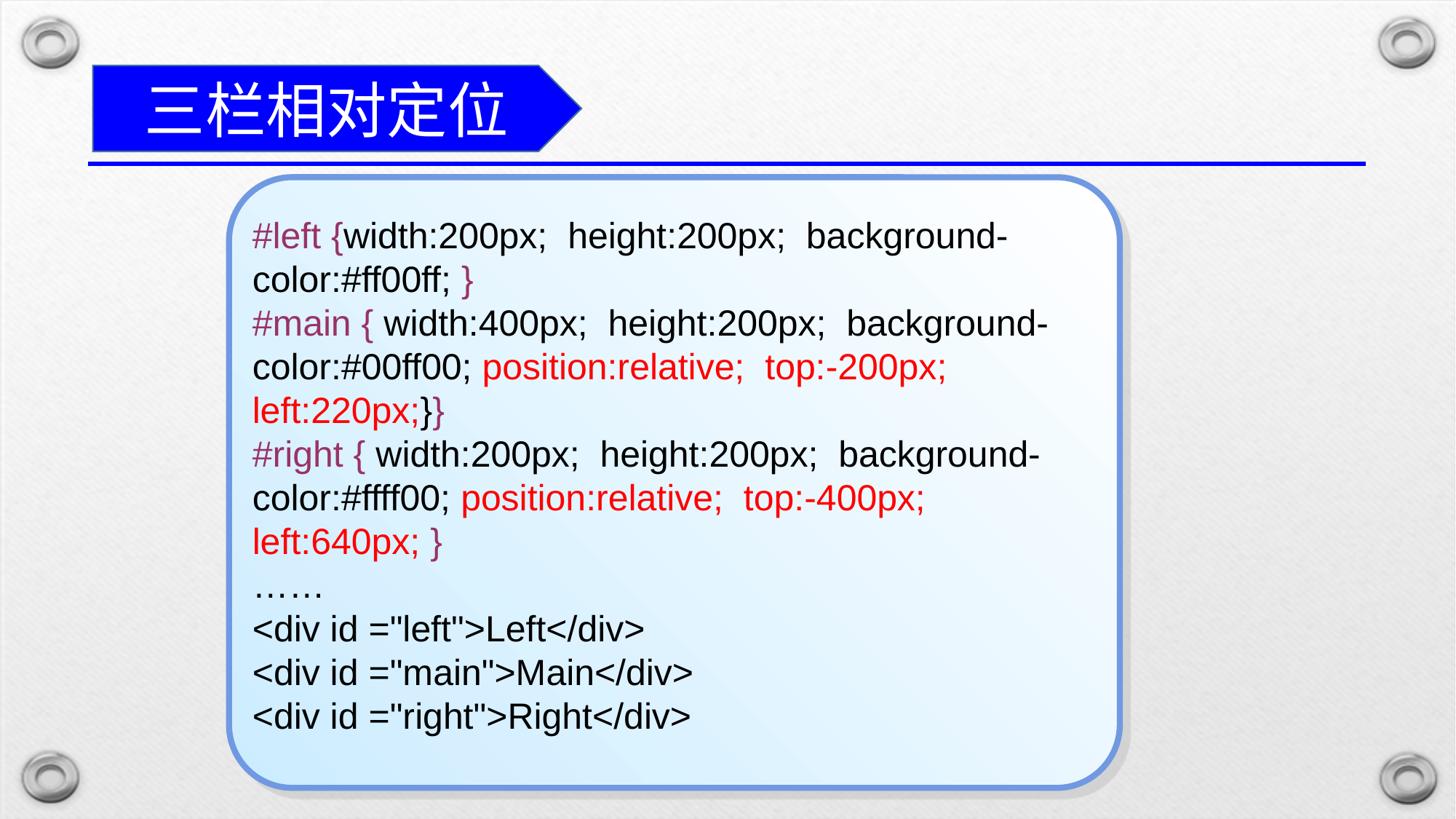

三栏相对定位

#left {width:200px;  height:200px;  background-color:#ff00ff; }
#main { width:400px;  height:200px;  background-color:#00ff00; position:relative;  top:-200px;  left:220px;}}
#right { width:200px;  height:200px;  background-color:#ffff00; position:relative;  top:-400px;  left:640px; }
……
<div id ="left">Left</div>
<div id ="main">Main</div>
<div id ="right">Right</div>

信息学院